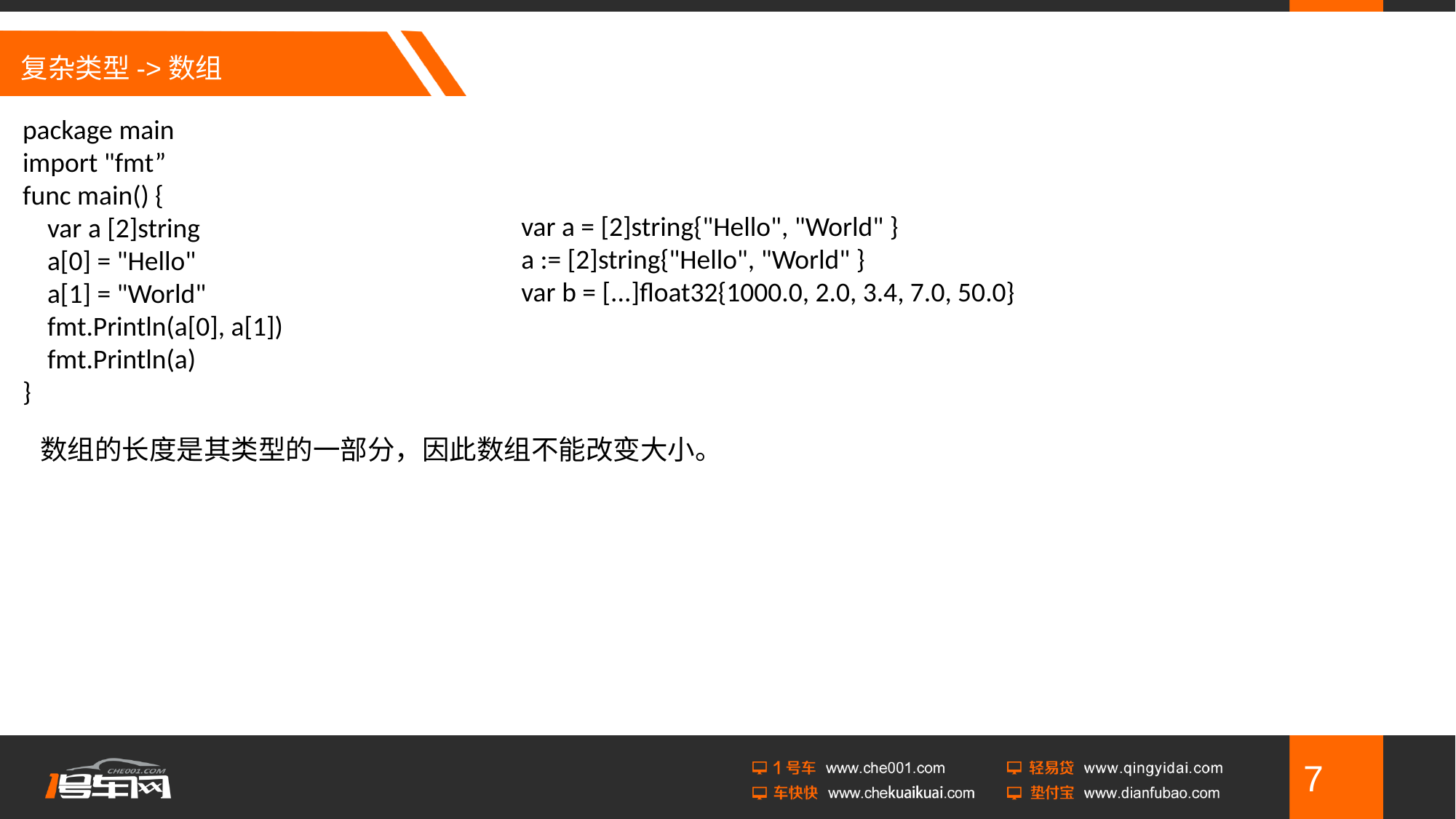

# 复杂类型->数组
package main
import "fmt”
func main() {
    var a [2]string
    a[0] = "Hello"
    a[1] = "World"
    fmt.Println(a[0], a[1])
    fmt.Println(a)
}
var a = [2]string{"Hello", "World" }
a := [2]string{"Hello", "World" }
var b = [...]float32{1000.0, 2.0, 3.4, 7.0, 50.0}
数组的长度是其类型的一部分，因此数组不能改变大小。
7